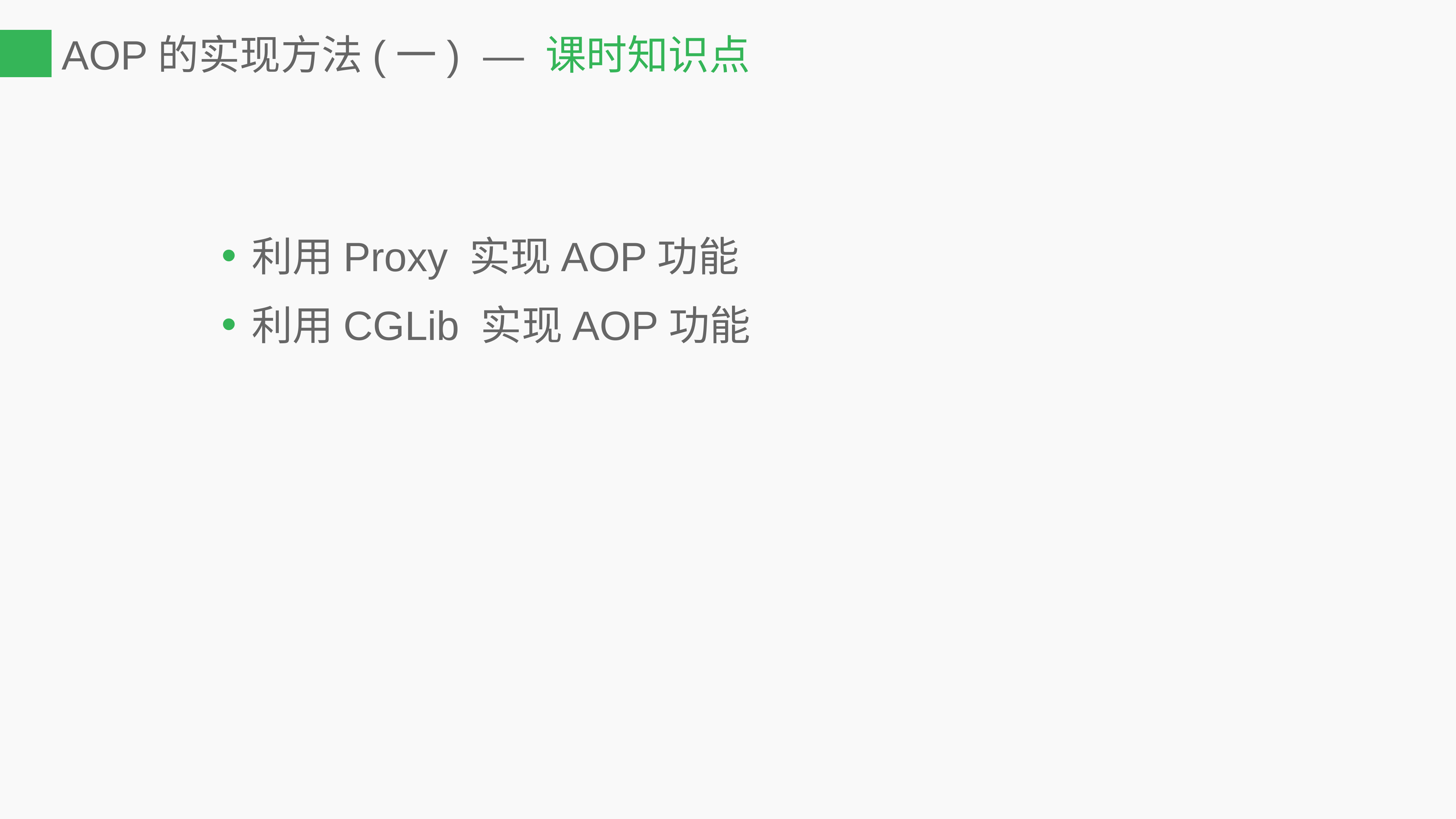

# AOP的实现方法(一)  — 课时知识点
利用Proxy 实现AOP功能
利用CGLib 实现AOP功能